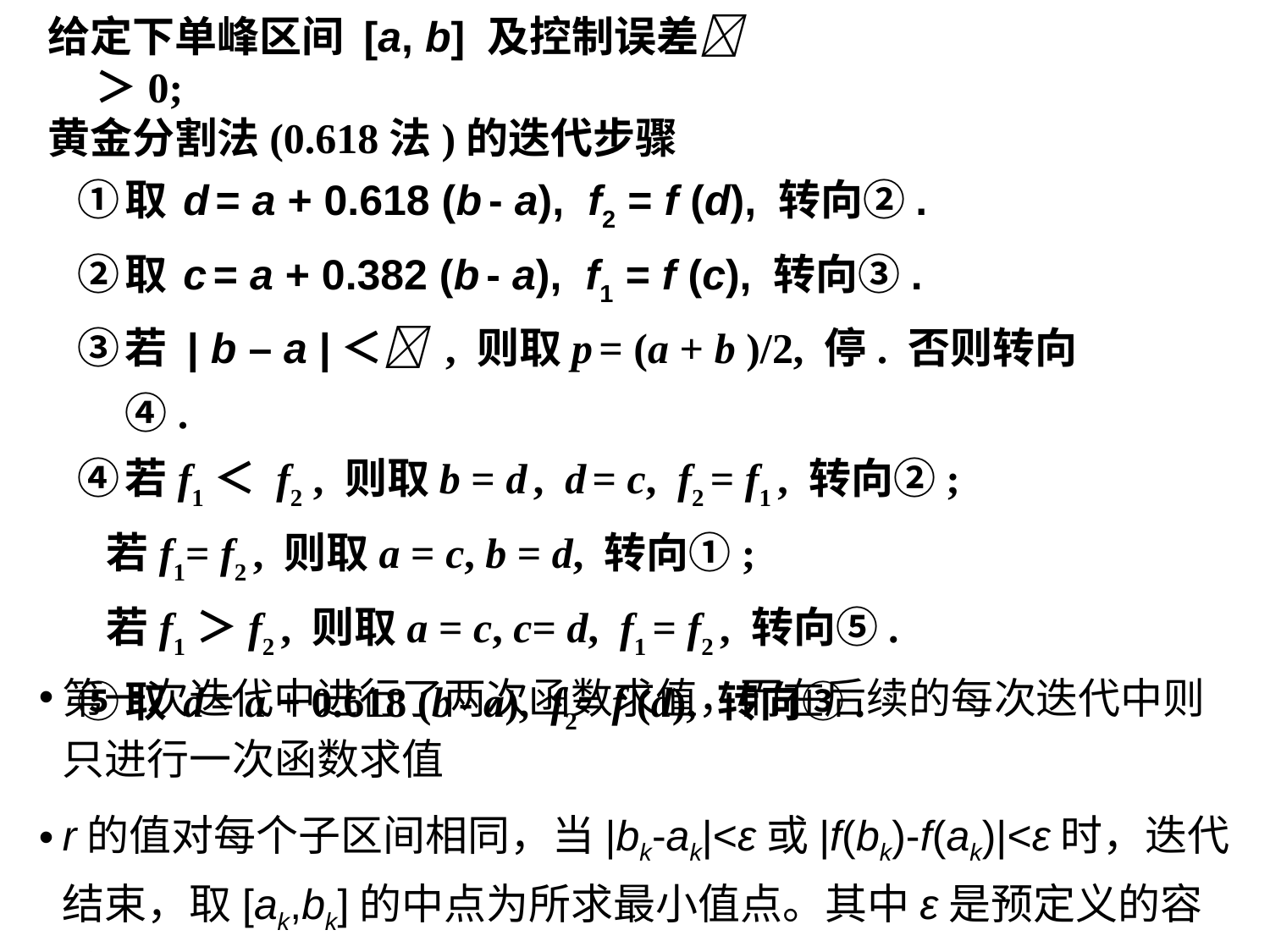

给定下单峰区间 [a, b] 及控制误差ε＞0;
黄金分割法(0.618法)的迭代步骤
取 d = a + 0.618 (b - a),  f2 = f (d), 转向②.
取 c = a + 0.382 (b - a),  f1 = f (c), 转向③.
若 | b – a |＜ε , 则取p = (a + b )/2, 停. 否则转向④.
若f1＜ f2 , 则取b = d ,  d = c,  f2 = f1 , 转向②;
  若f1= f2 , 则取a = c, b = d, 转向①;
  若f1＞f2 , 则取a = c, c= d,  f1 = f2 , 转向⑤.
取 d = a + 0.618 (b - a),  f2= f (d), 转向③.
第一次迭代中进行了两次函数求值，而在后续的每次迭代中则只进行一次函数求值
r的值对每个子区间相同，当|bk-ak|<ε或|f(bk)-f(ak)|<ε时，迭代结束，取[ak,bk]的中点为所求最小值点。其中ε是预定义的容差.